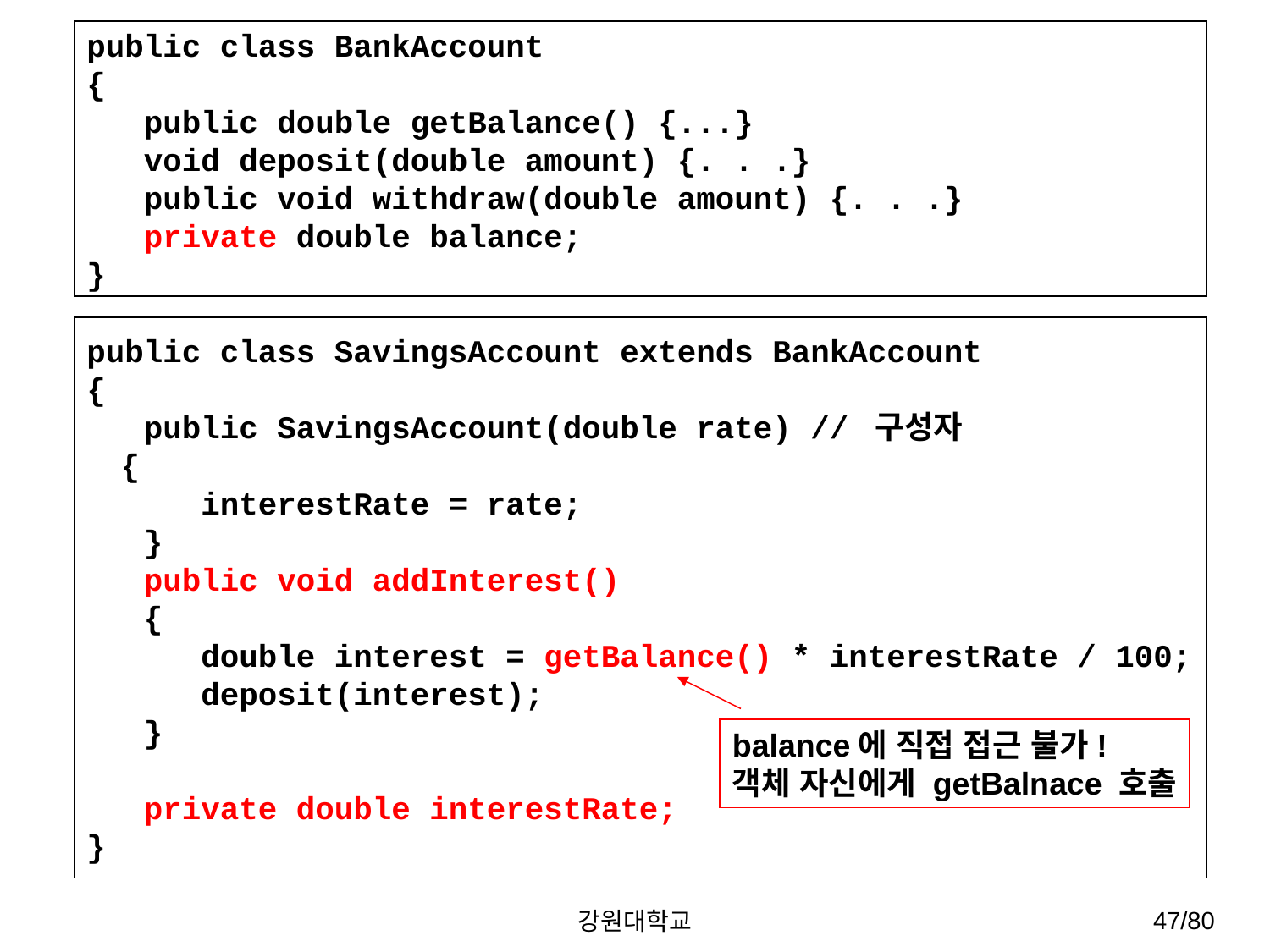

public class BankAccount
{
   public double getBalance() {...}
   void deposit(double amount) {. . .}
   public void withdraw(double amount) {. . .}
   private double balance;
}
public class SavingsAccount extends BankAccount
{
   public SavingsAccount(double rate) // 구성자
   {
      interestRate = rate;
   }
   public void addInterest()
   {
      double interest = getBalance() * interestRate / 100;
      deposit(interest);
   }
   private double interestRate;
}

balance에 직접 접근 불가!
객체 자신에게 getBalnace 호출
강원대학교